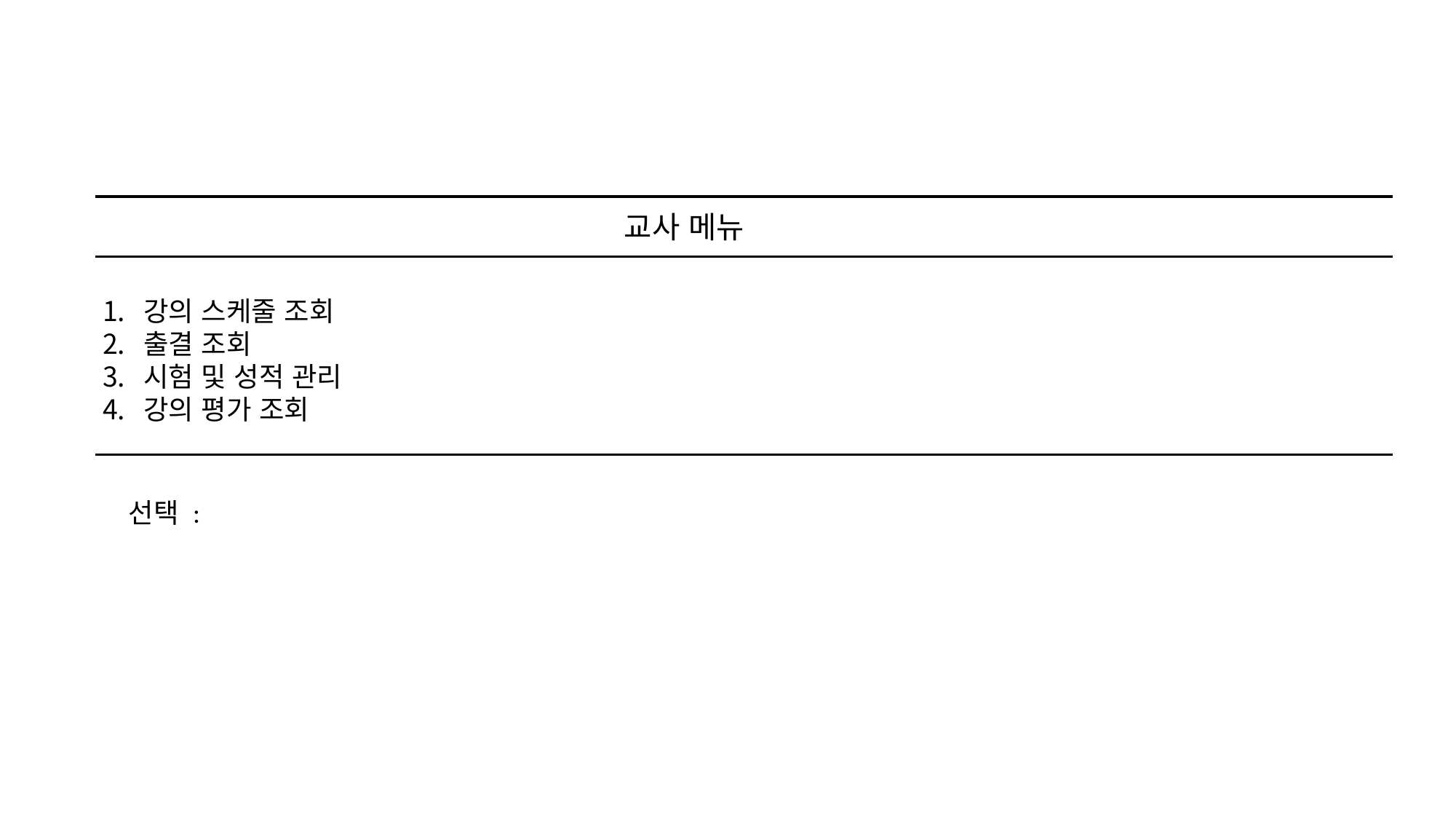

교사 메뉴
강의 스케줄 조회
출결 조회
시험 및 성적 관리
강의 평가 조회
선택 :